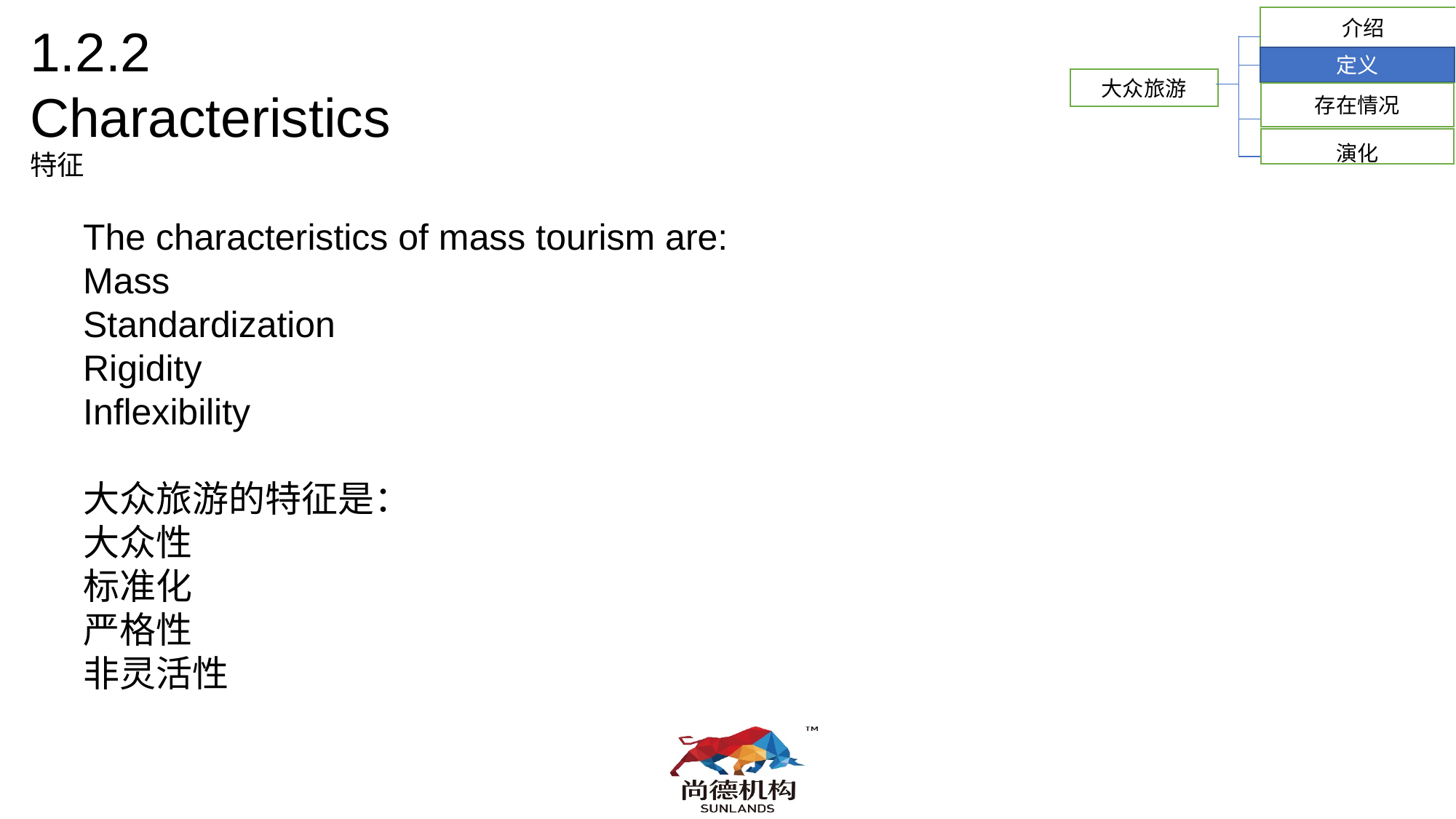

介绍
1.2.2 Characteristics
特征
定义
大众旅游
存在情况
演化
The characteristics of mass tourism are:
Mass
Standardization
Rigidity
Inflexibility

大众旅游的特征是：
大众性
标准化
严格性
非灵活性